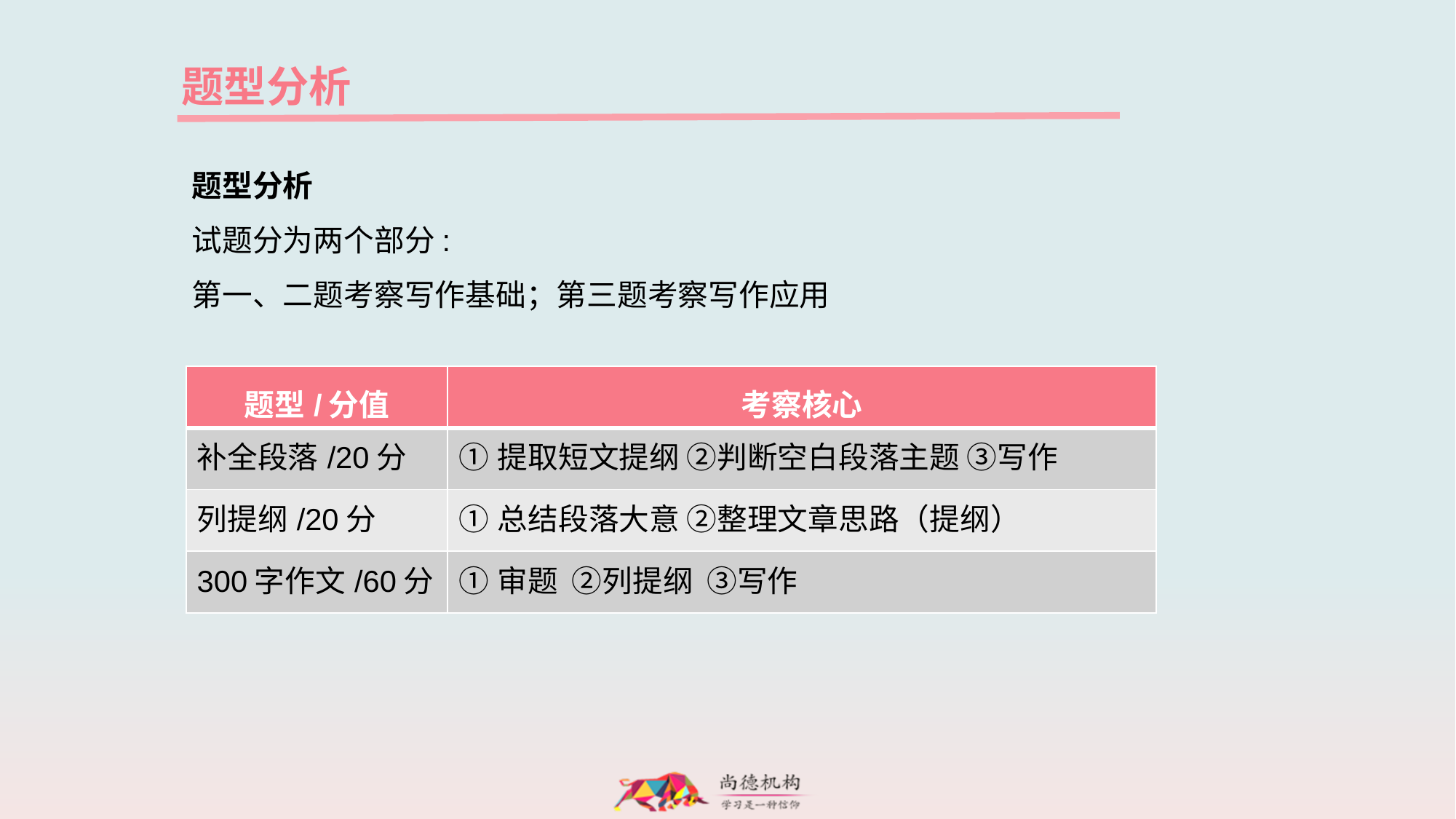

题型分析
题型分析
试题分为两个部分:
第一、二题考察写作基础；第三题考察写作应用
| 题型/分值 | 考察核心 |
| --- | --- |
| 补全段落/20分 | ①提取短文提纲 ②判断空白段落主题 ③写作 |
| 列提纲/20分 | ①总结段落大意 ②整理文章思路（提纲） |
| 300字作文/60分 | ①审题 ②列提纲 ③写作 |